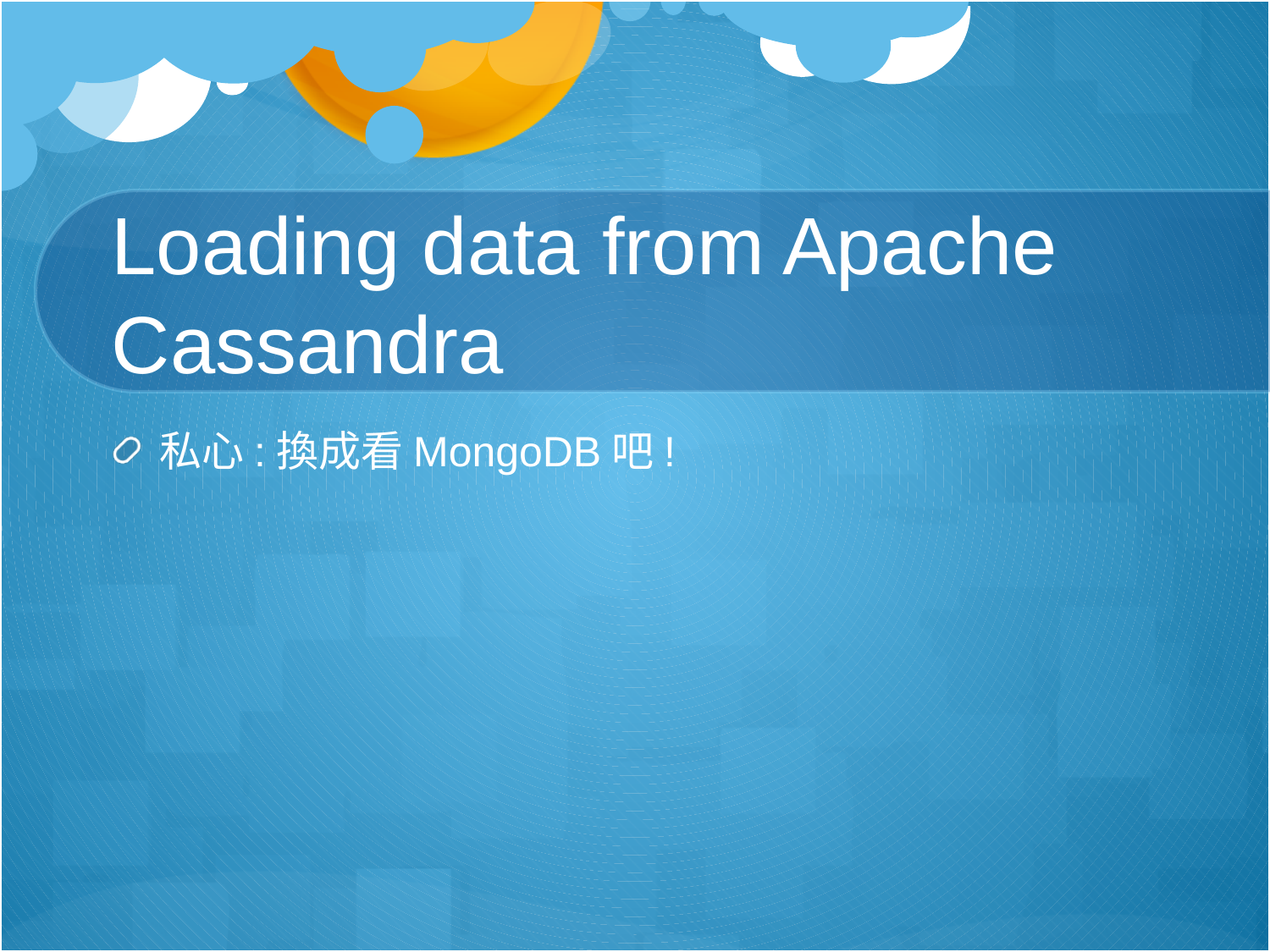

# Loading data from Apache Cassandra
私心:換成看MongoDB吧!